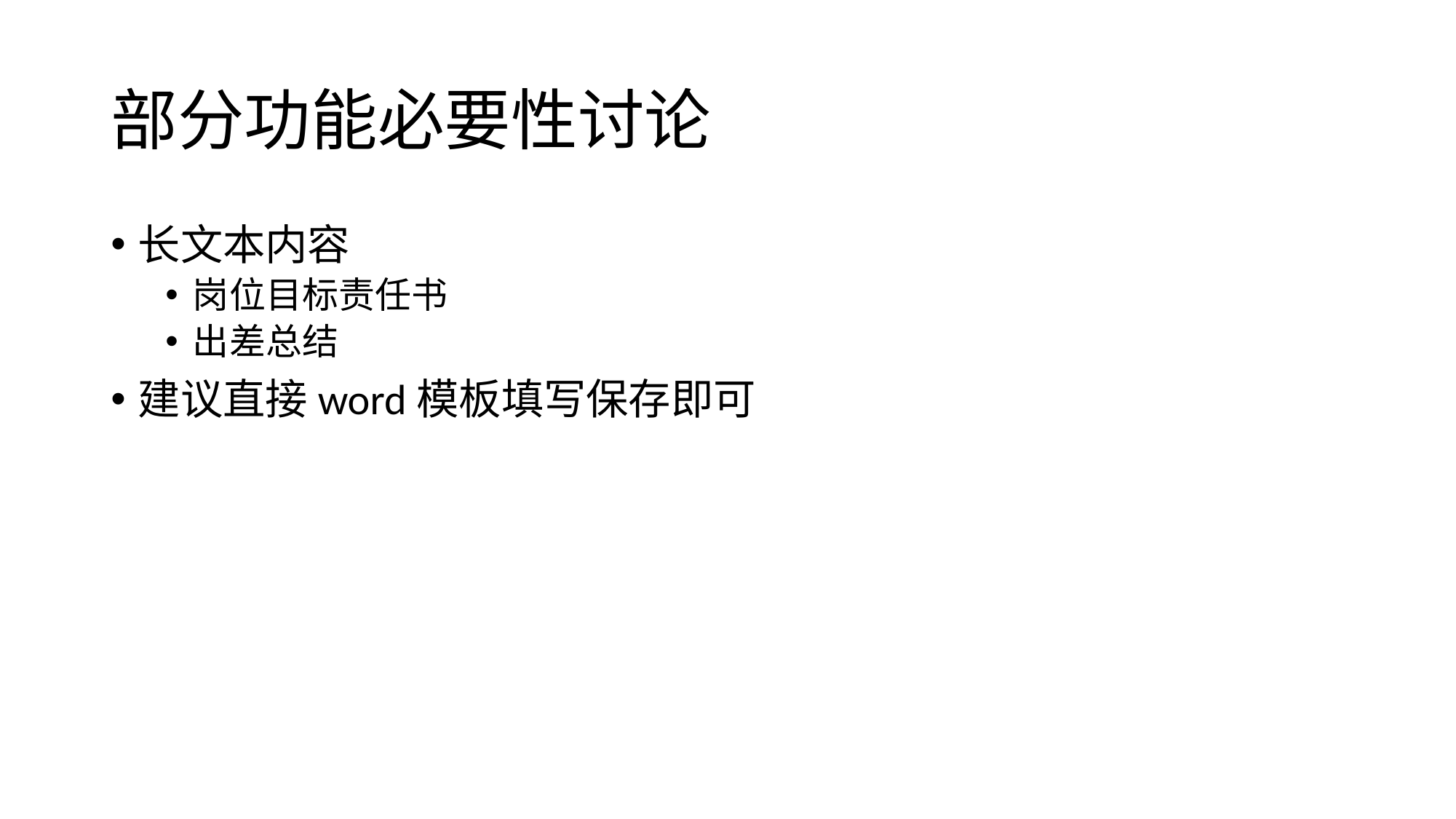

# 部分功能必要性讨论
长文本内容
岗位目标责任书
出差总结
建议直接word模板填写保存即可